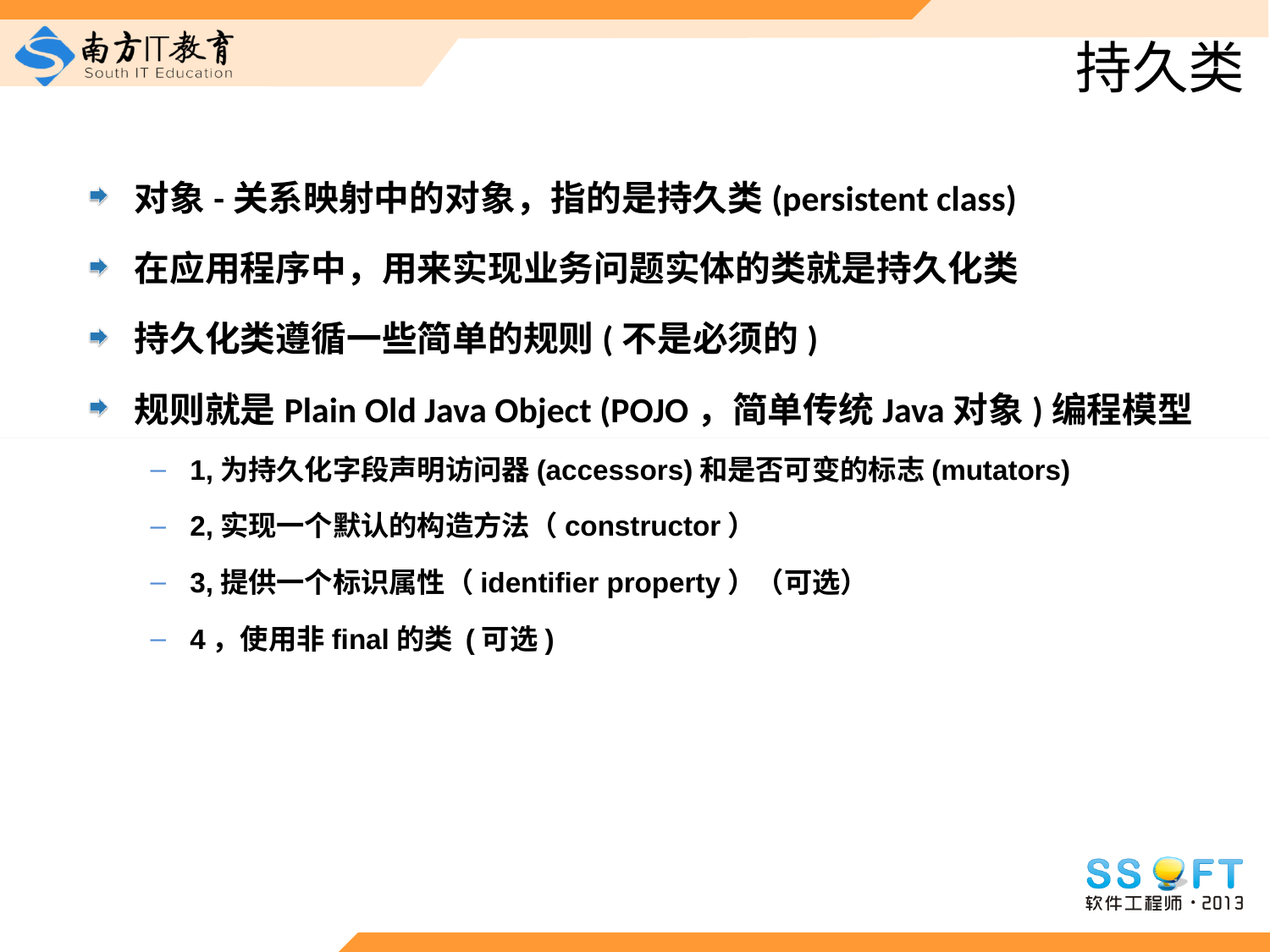

# 持久类
对象-关系映射中的对象，指的是持久类(persistent class)
在应用程序中，用来实现业务问题实体的类就是持久化类
持久化类遵循一些简单的规则(不是必须的)
规则就是Plain Old Java Object (POJO，简单传统Java对象)编程模型
1,为持久化字段声明访问器(accessors)和是否可变的标志(mutators)
2,实现一个默认的构造方法（constructor）
3,提供一个标识属性（identifier property）（可选）
4，使用非final的类 (可选)